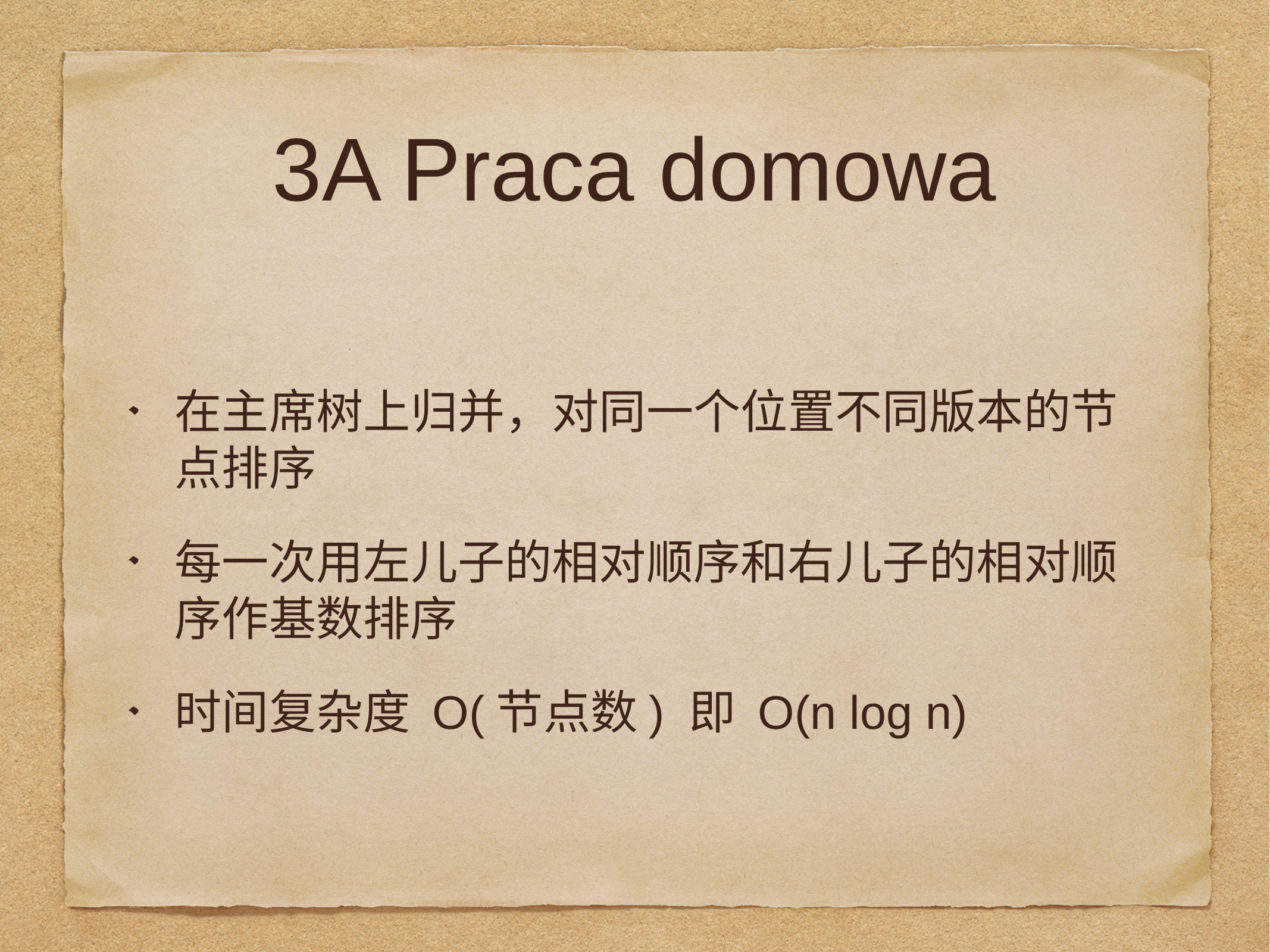

# 3A Praca domowa
在主席树上归并，对同一个位置不同版本的节点排序
每一次用左儿子的相对顺序和右儿子的相对顺序作基数排序
时间复杂度 O(节点数) 即 O(n log n)